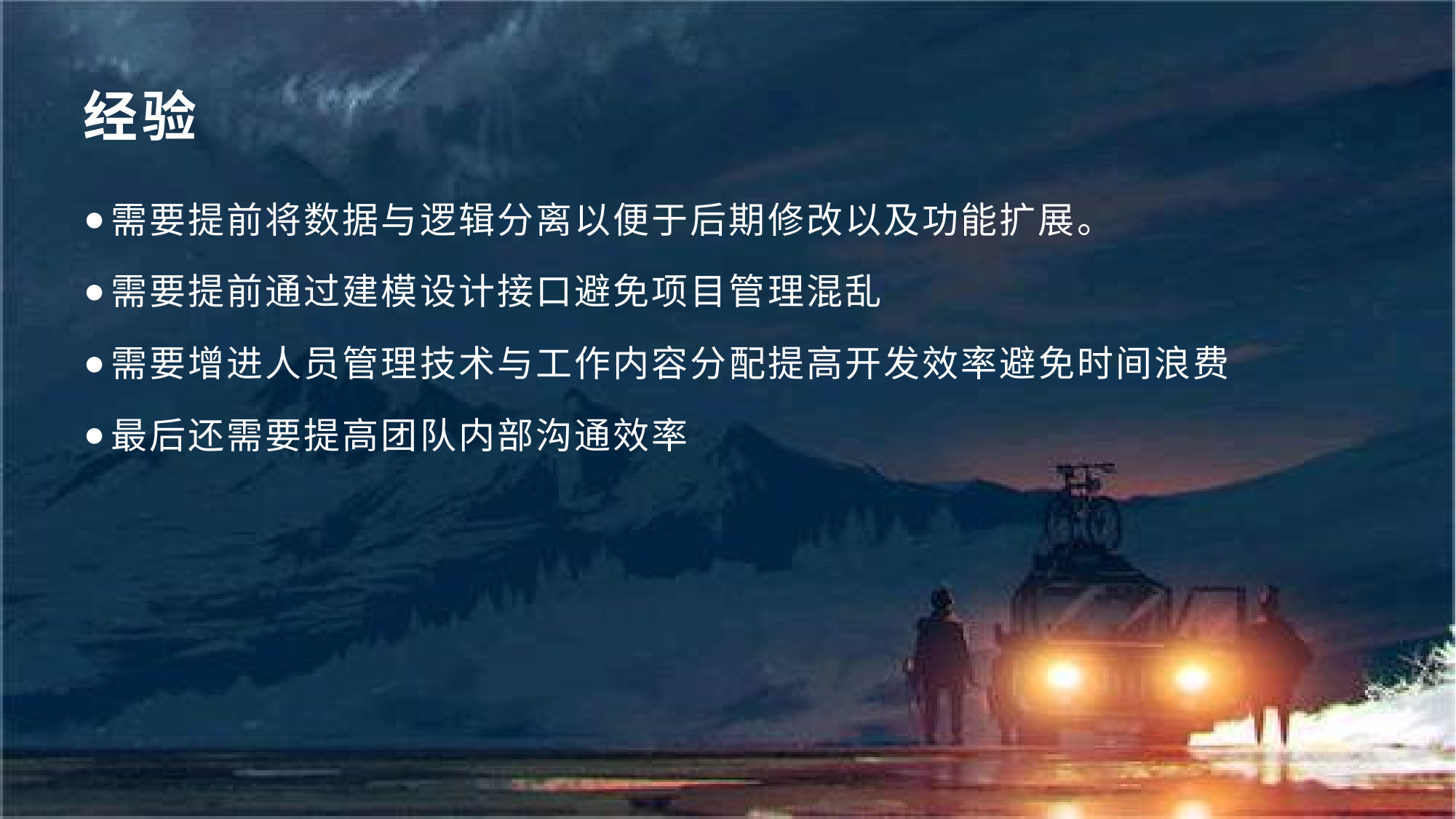

# 经验
需要提前将数据与逻辑分离以便于后期修改以及功能扩展。
需要提前通过建模设计接口避免项目管理混乱
需要增进人员管理技术与工作内容分配提高开发效率避免时间浪费
最后还需要提高团队内部沟通效率